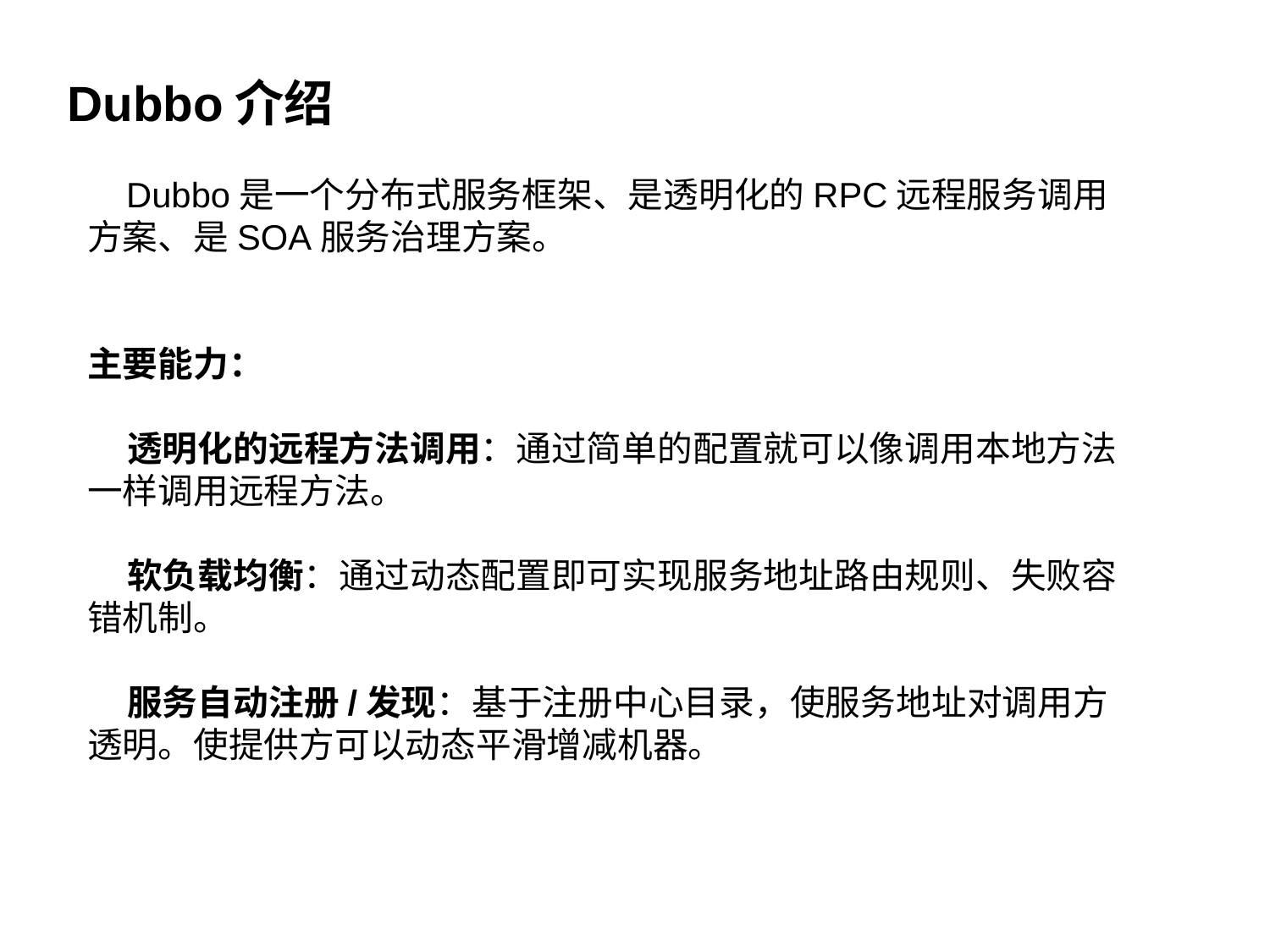

Dubbo介绍
    Dubbo是一个分布式服务框架、是透明化的RPC远程服务调用方案、是SOA服务治理方案。

主要能力：

    透明化的远程方法调用：通过简单的配置就可以像调用本地方法一样调用远程方法。

    软负载均衡：通过动态配置即可实现服务地址路由规则、失败容错机制。

    服务自动注册/发现：基于注册中心目录，使服务地址对调用方透明。使提供方可以动态平滑增减机器。